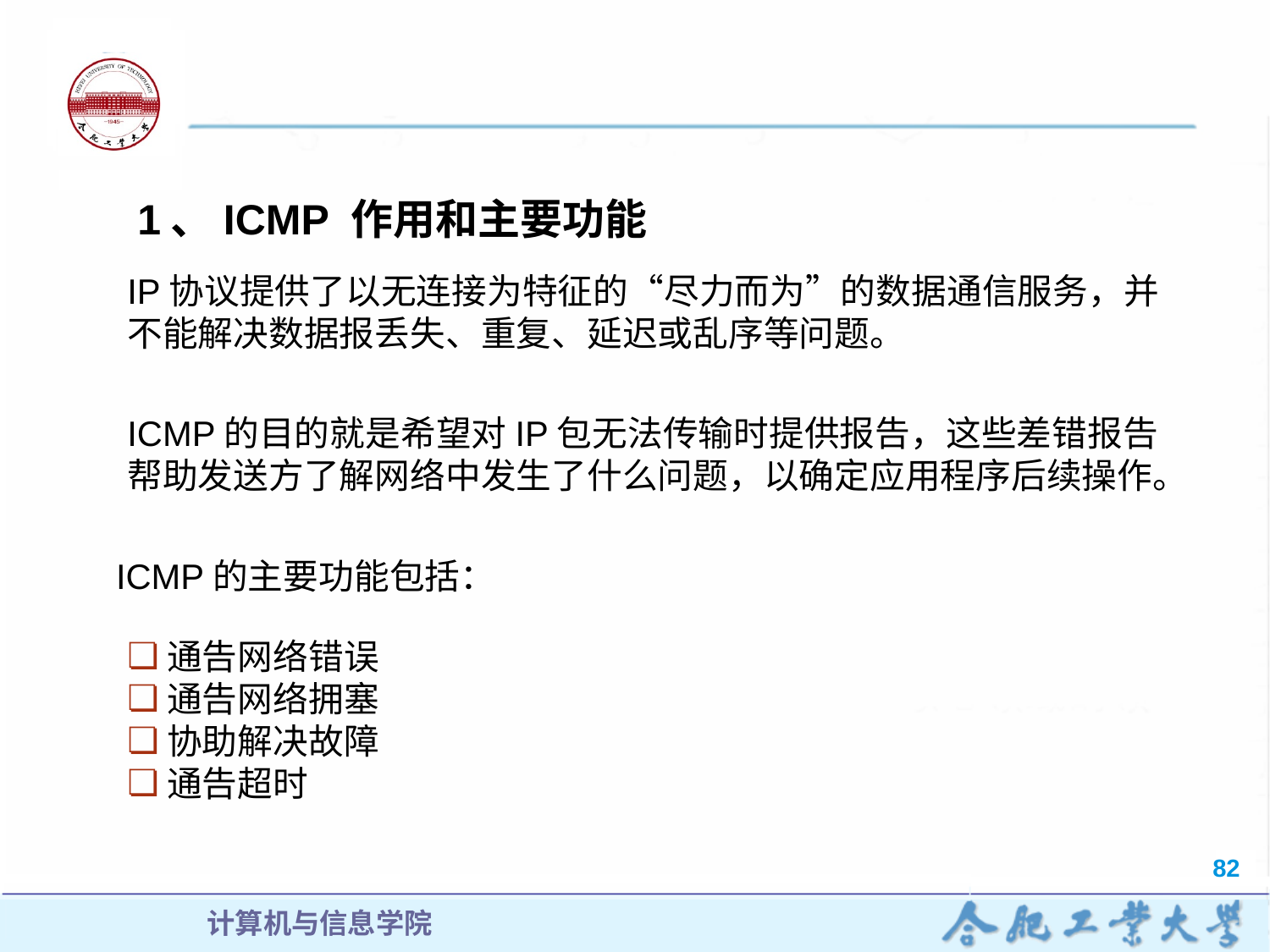

1、ICMP 作用和主要功能
IP协议提供了以无连接为特征的“尽力而为”的数据通信服务，并不能解决数据报丢失、重复、延迟或乱序等问题。
ICMP的目的就是希望对IP包无法传输时提供报告，这些差错报告帮助发送方了解网络中发生了什么问题，以确定应用程序后续操作。
ICMP的主要功能包括：
通告网络错误
通告网络拥塞
协助解决故障
通告超时